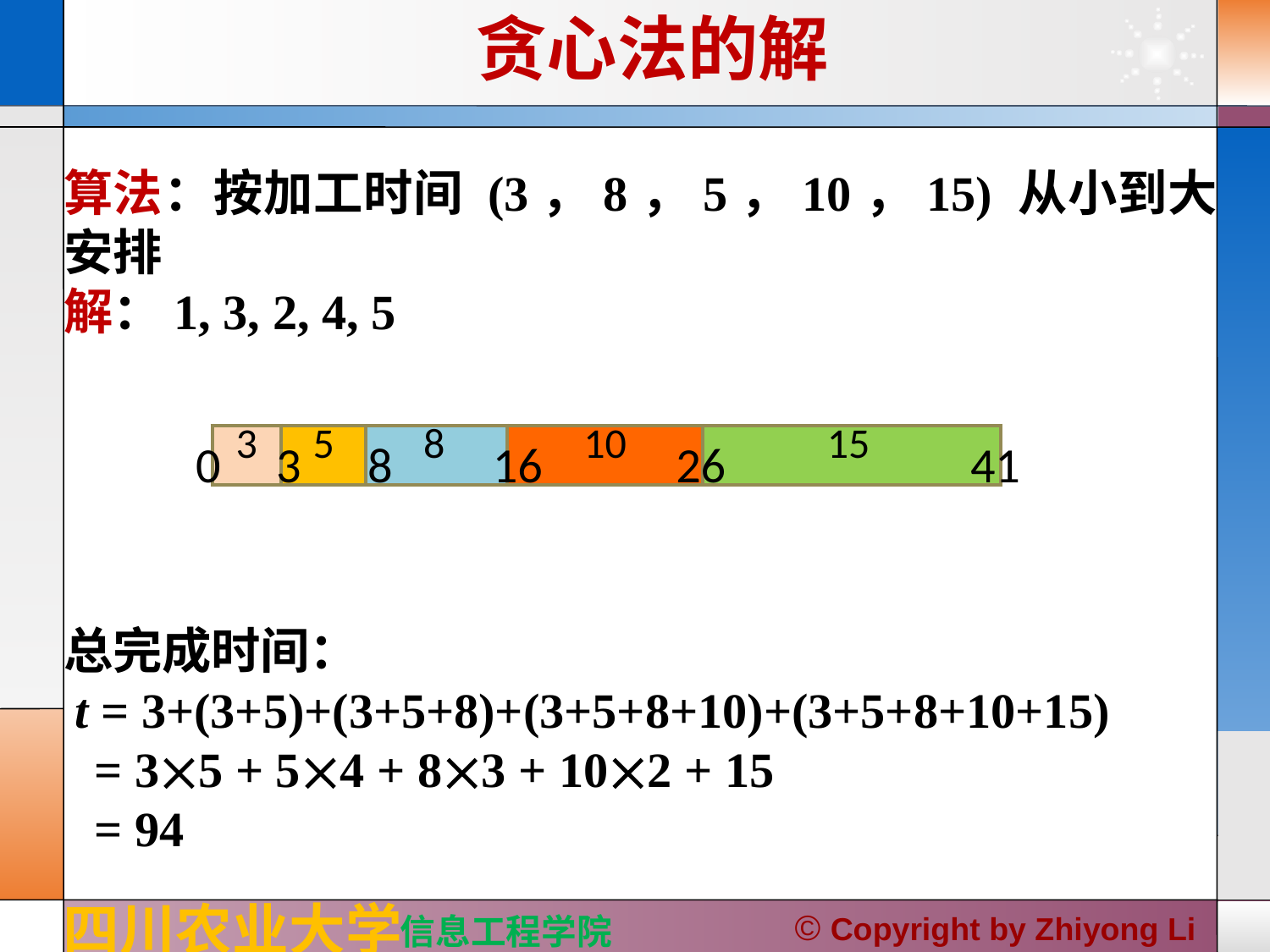

# 贪心法的解
算法：按加工时间 (3，8，5，10，15) 从小到大安排
解：1, 3, 2, 4, 5

           0     3      8         16            26                      41

总完成时间：
t = 3+(3+5)+(3+5+8)+(3+5+8+10)+(3+5+8+10+15)
= 3×5 + 5×4 + 8×3 + 10×2 + 15
= 94
| 3 | 5 | 8 | 10 | 15 |
| --- | --- | --- | --- | --- |